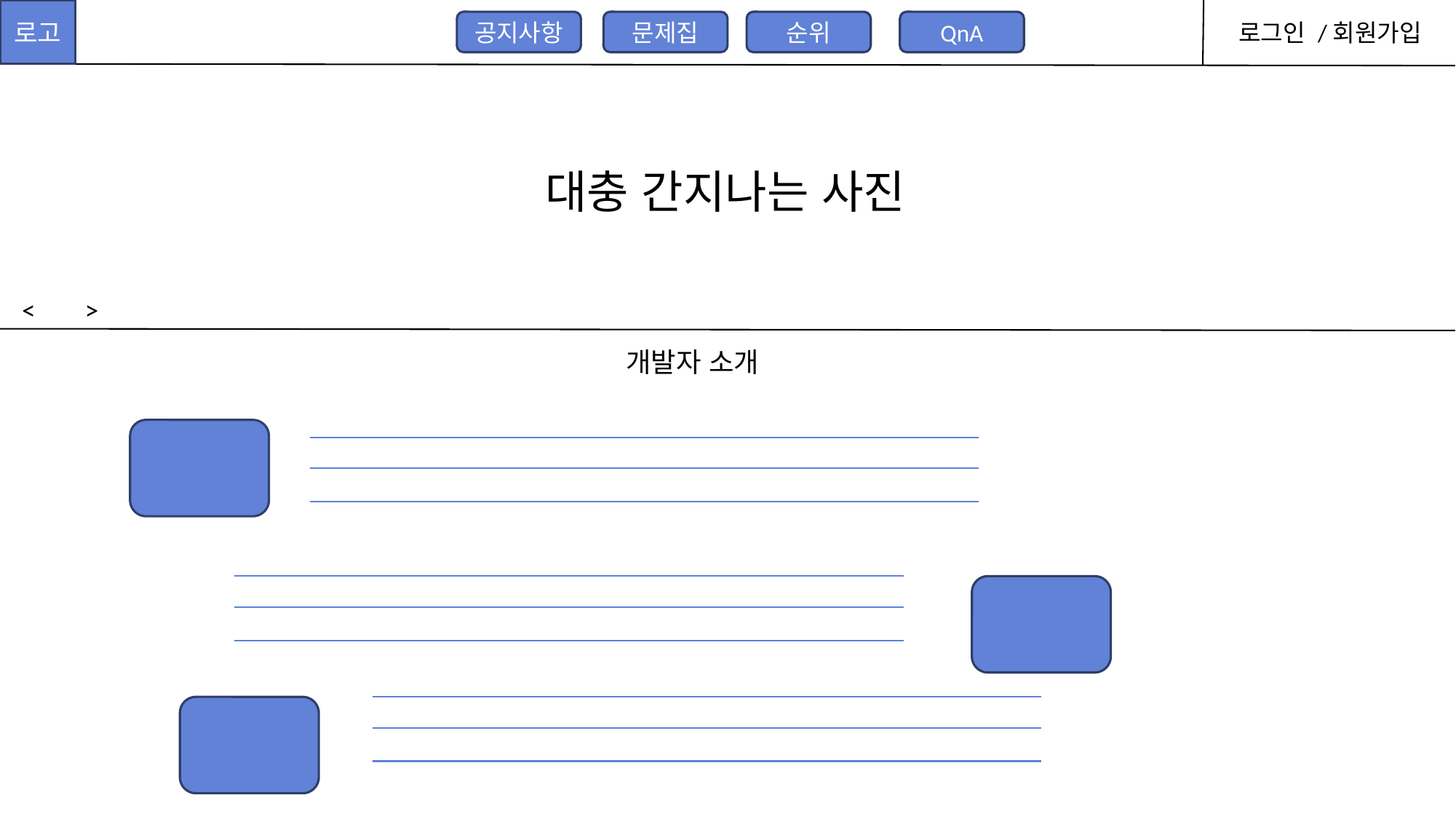

로고
공지사항
문제집
순위
QnA
로그인 /회원가입
대충 간지나는 사진
<        >
개발자 소개